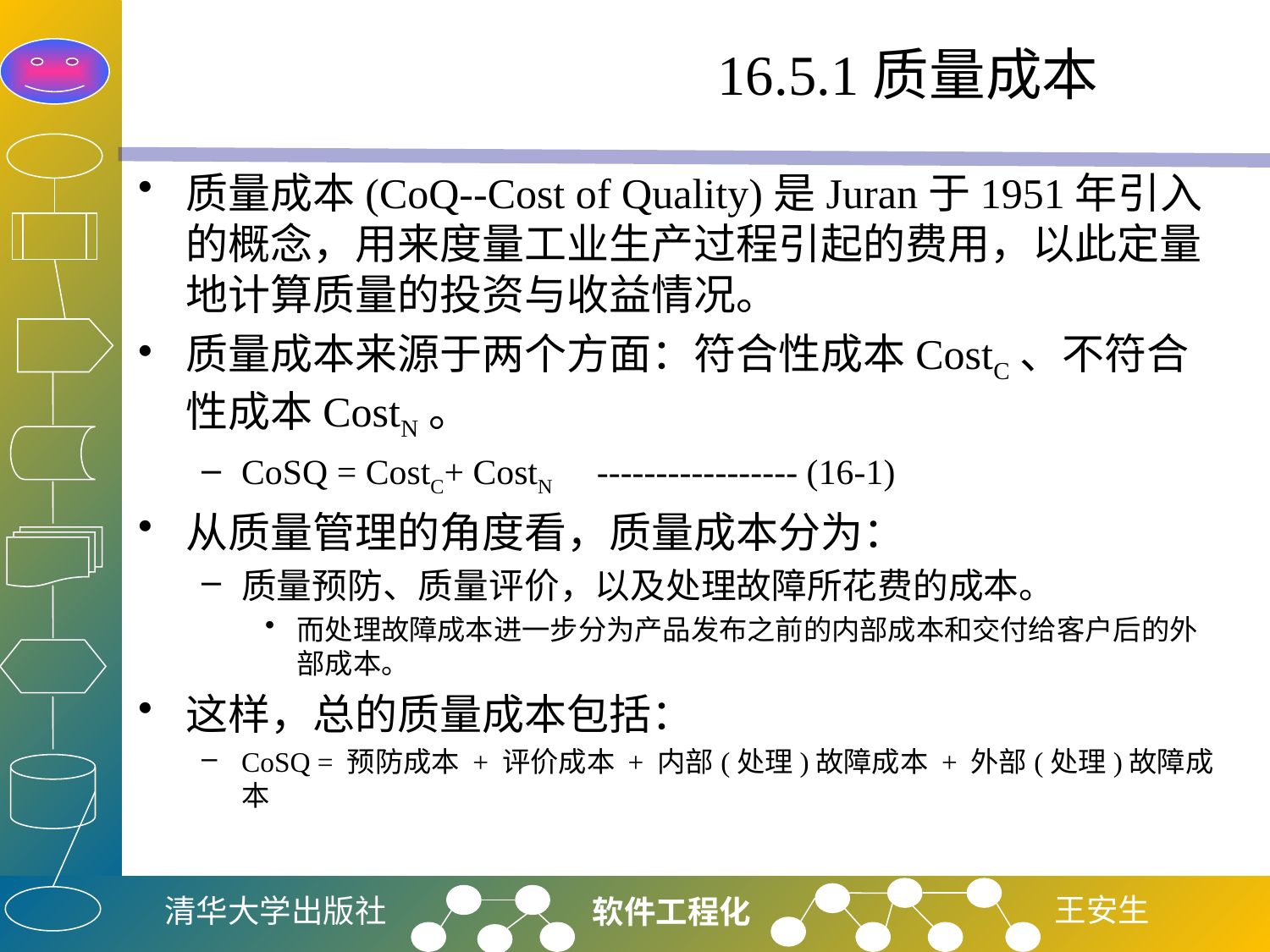

# 16.5.1质量成本
质量成本(CoQ--Cost of Quality)是Juran于1951年引入的概念，用来度量工业生产过程引起的费用，以此定量地计算质量的投资与收益情况。
质量成本来源于两个方面：符合性成本CostC、不符合性成本CostN。
CoSQ = CostC+ CostN     ----------------- (16-1)
从质量管理的角度看，质量成本分为：
质量预防、质量评价，以及处理故障所花费的成本。
而处理故障成本进一步分为产品发布之前的内部成本和交付给客户后的外部成本。
这样，总的质量成本包括：
CoSQ = 预防成本 + 评价成本 + 内部(处理)故障成本 + 外部(处理)故障成本